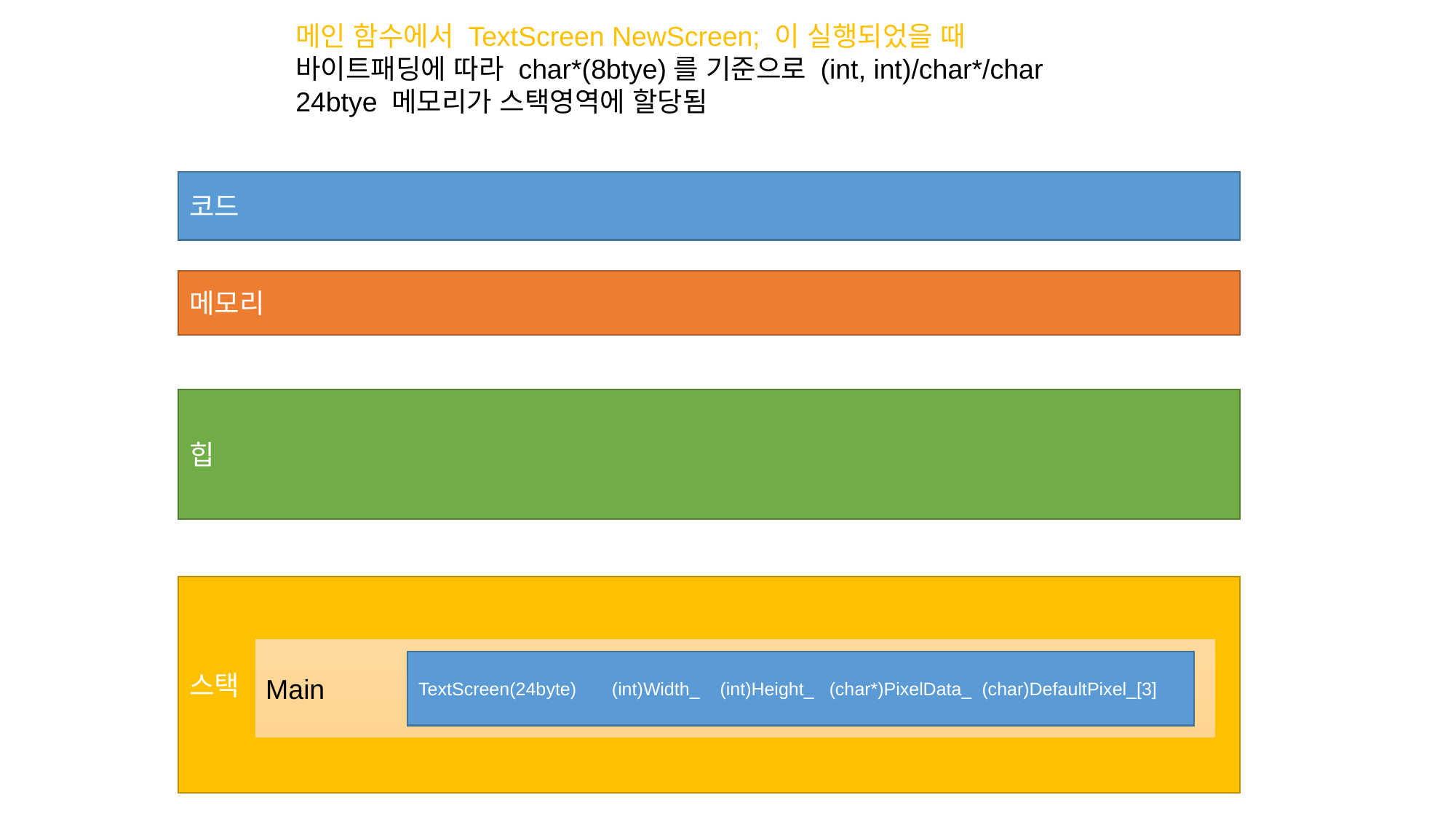

메인 함수에서 TextScreen NewScreen; 이 실행되었을 때
바이트패딩에 따라 char*(8btye)를 기준으로 (int, int)/char*/char
24btye 메모리가 스택영역에 할당됨
코드
메모리
힙
스택
Main
TextScreen(24byte)       (int)Width_    (int)Height_   (char*)PixelData_  (char)DefaultPixel_[3]